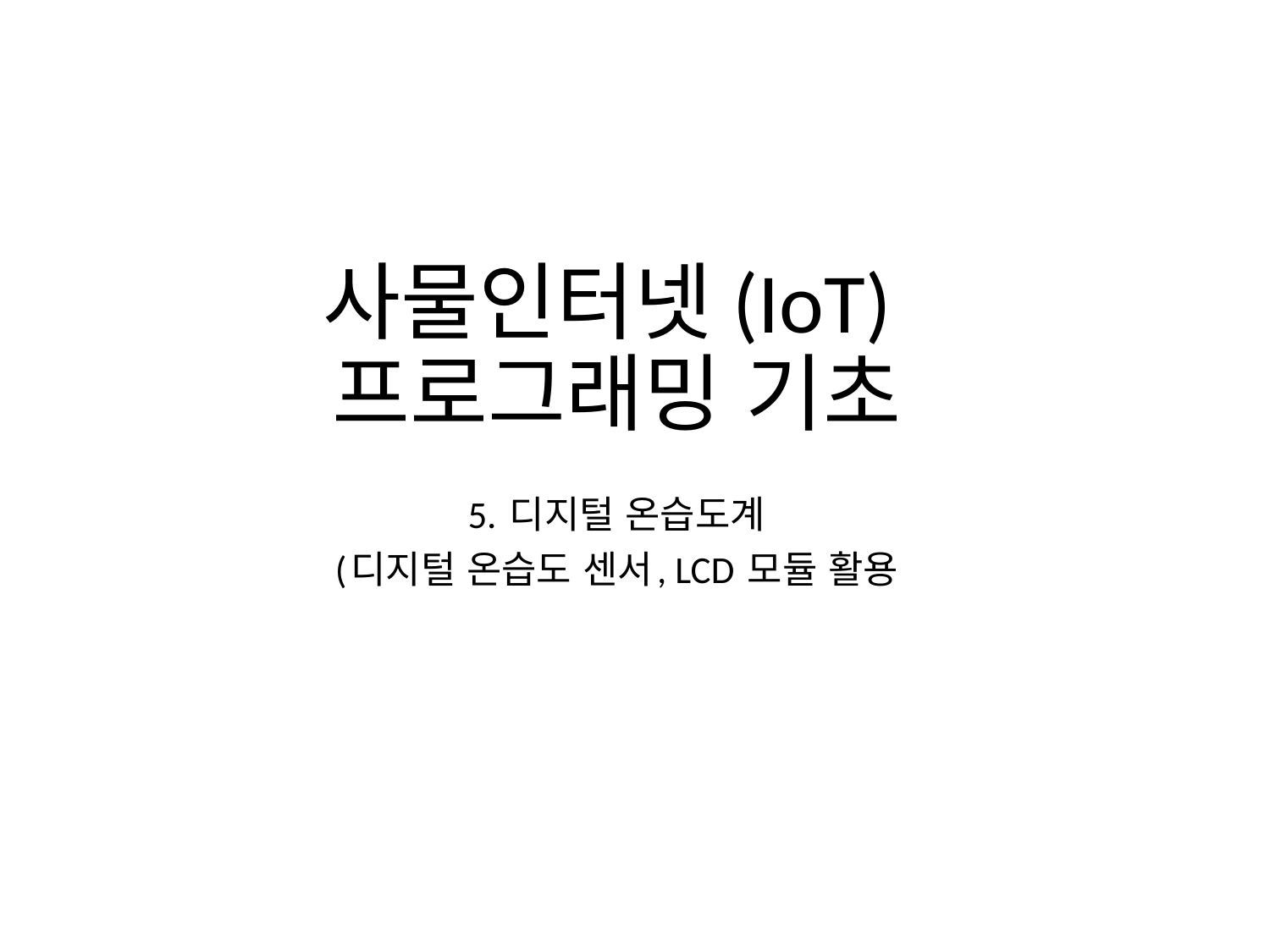

# 사물인터넷(IoT) 프로그래밍 기초
5. 디지털 온습도계
(디지털 온습도 센서, LCD 모듈 활용